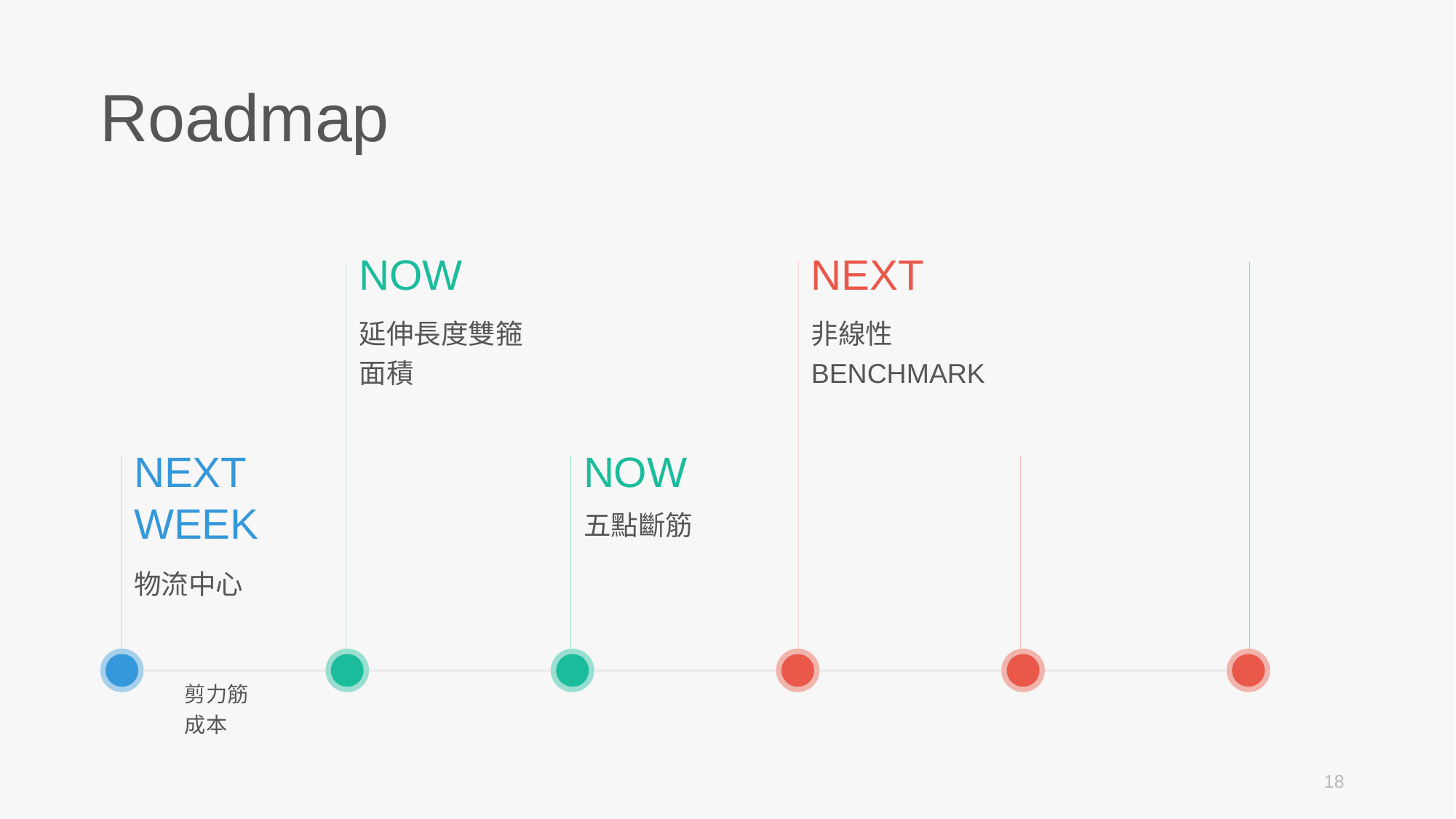

Roadmap
NOW
NEXT
延伸長度雙箍面積
非線性 BENCHMARK
NEXT WEEK
NOW
五點斷筋
物流中心

剪力筋
成本
18